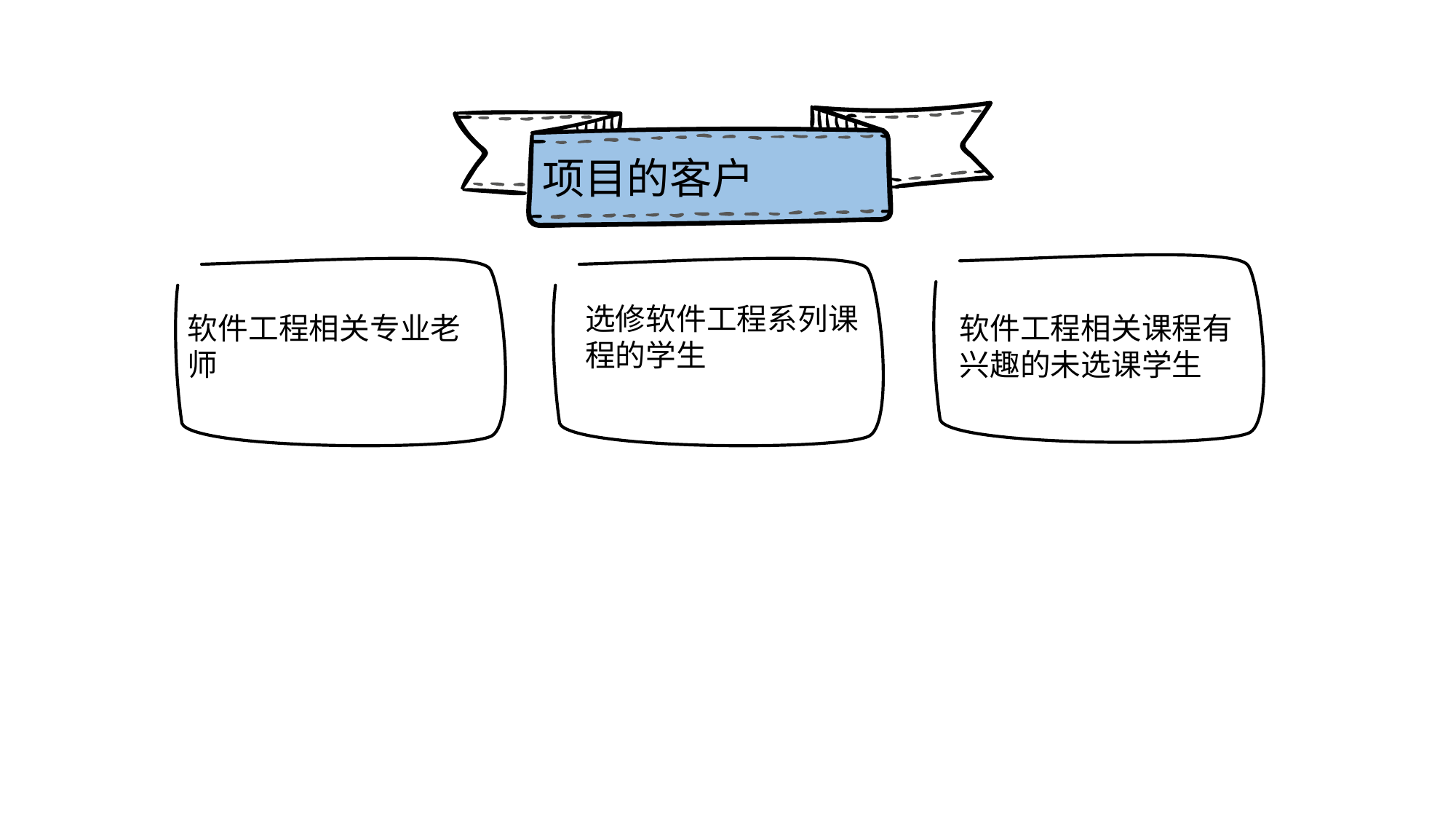

项目的客户

选修软件工程系列课程的学生
软件工程相关专业老师
软件工程相关课程有兴趣的未选课学生